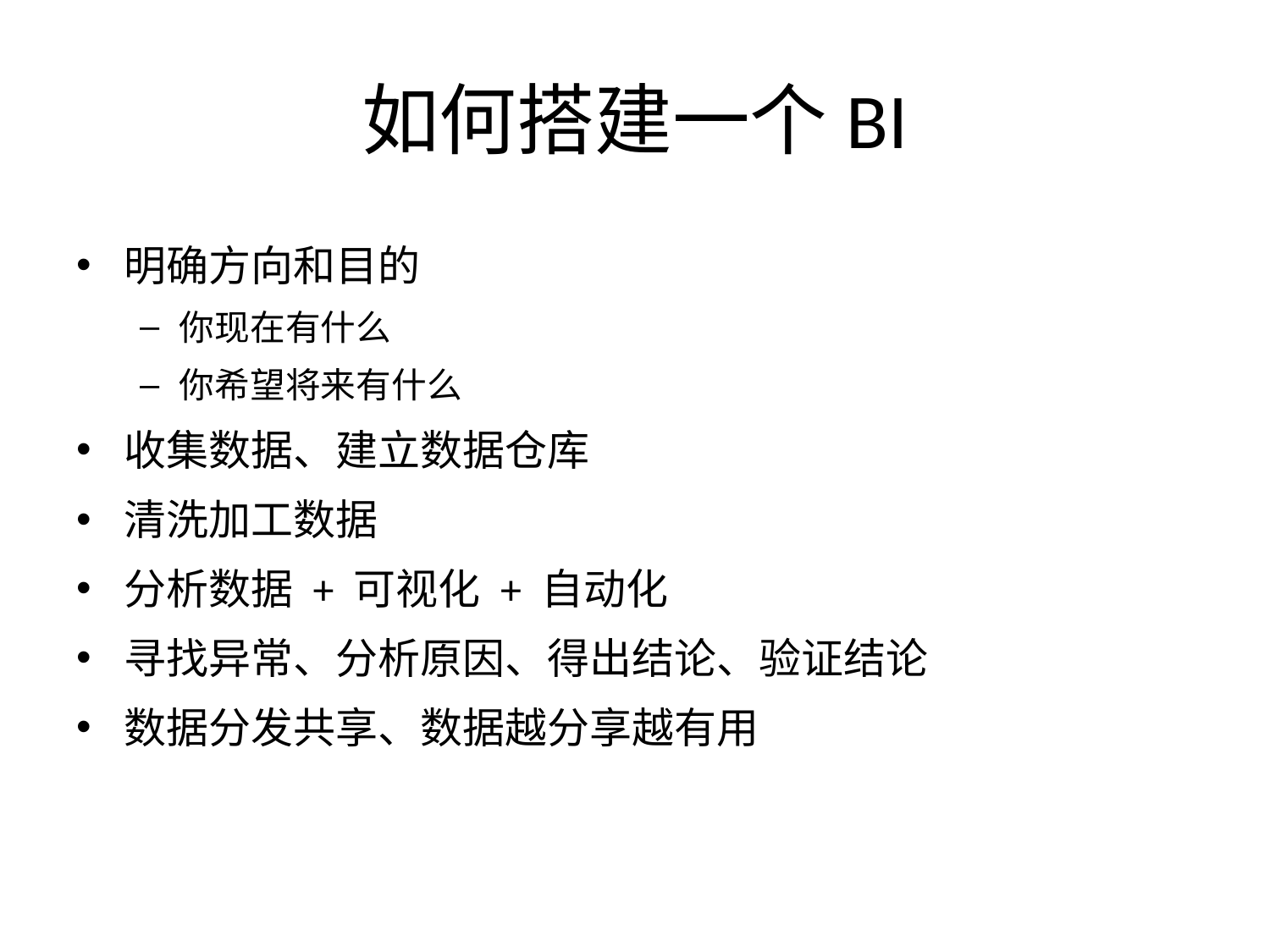

# 如何搭建一个BI
明确方向和目的
你现在有什么
你希望将来有什么
收集数据、建立数据仓库
清洗加工数据
分析数据 + 可视化 + 自动化
寻找异常、分析原因、得出结论、验证结论
数据分发共享、数据越分享越有用